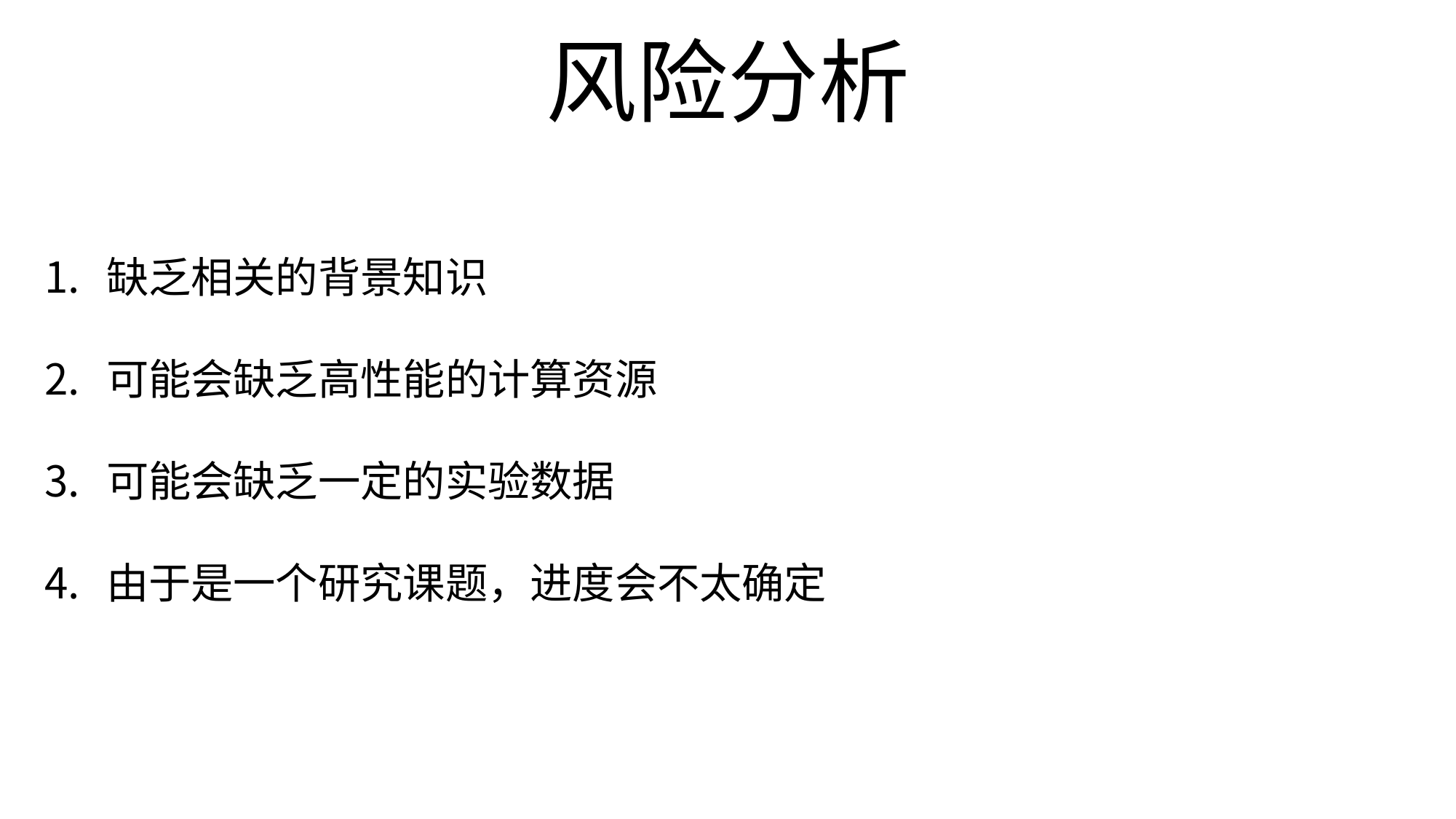

# 风险分析
缺乏相关的背景知识

可能会缺乏高性能的计算资源

可能会缺乏一定的实验数据

由于是一个研究课题，进度会不太确定